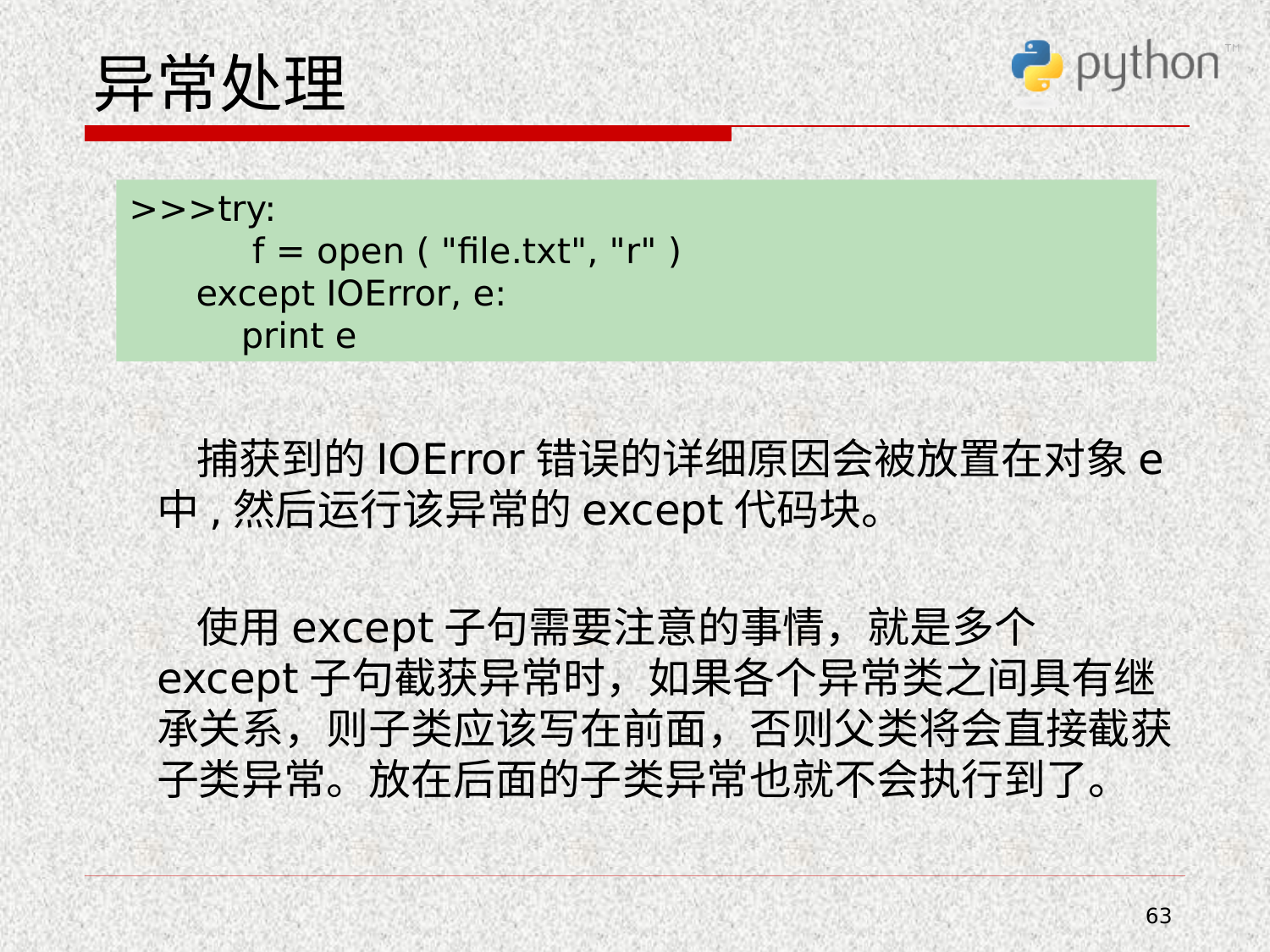

# 异常处理

          捕获到的IOError错误的详细原因会被放置在对象e中,然后运行该异常的except代码块。

          使用except子句需要注意的事情，就是多个except子句截获异常时，如果各个异常类之间具有继承关系，则子类应该写在前面，否则父类将会直接截获子类异常。放在后面的子类异常也就不会执行到了。
>>>try:
           f = open ( "file.txt", "r" )
      except IOError, e:
          print e
63